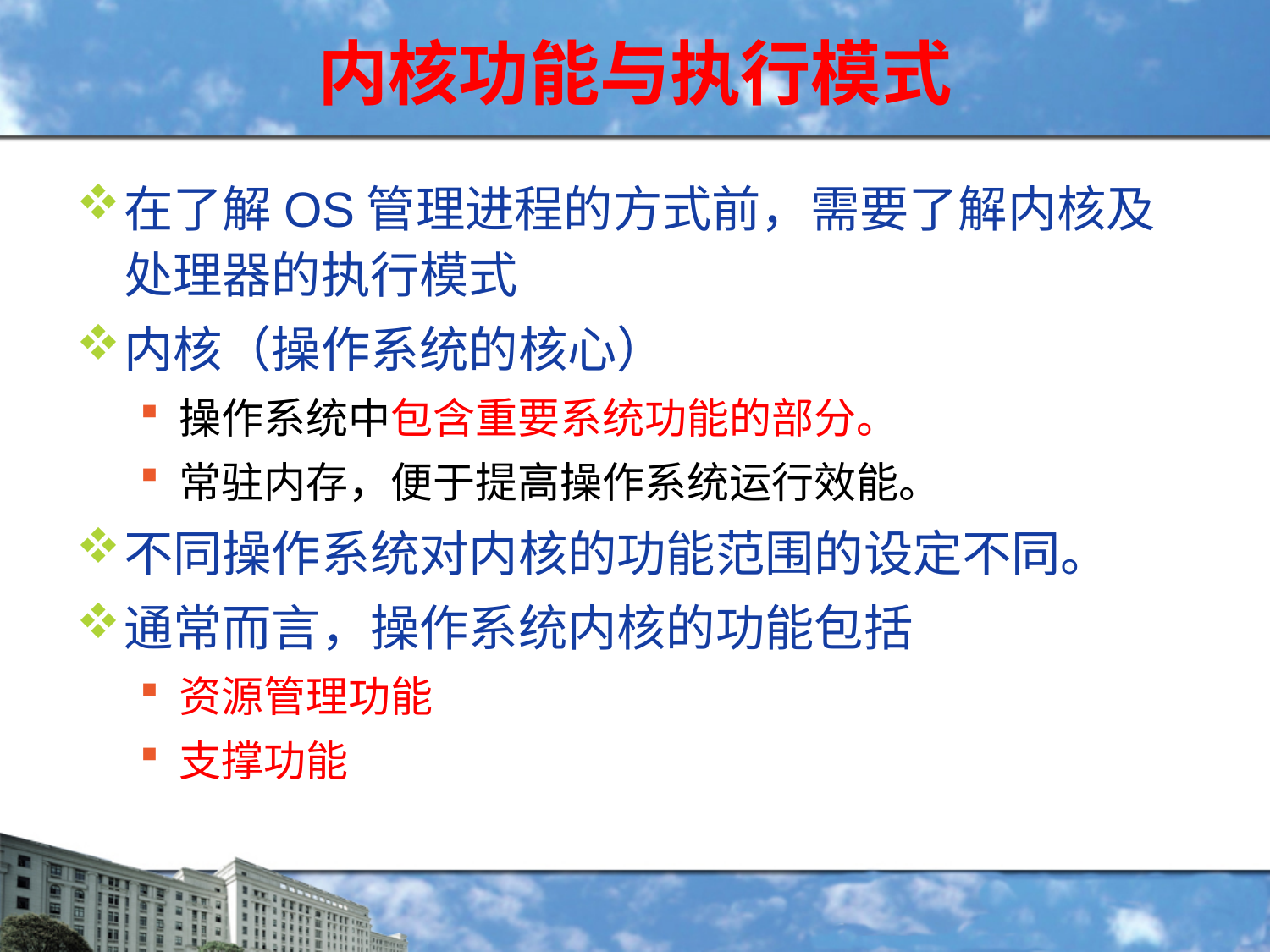

# 内核功能与执行模式
在了解OS管理进程的方式前，需要了解内核及处理器的执行模式
内核（操作系统的核心）
操作系统中包含重要系统功能的部分。
常驻内存，便于提高操作系统运行效能。
不同操作系统对内核的功能范围的设定不同。
通常而言，操作系统内核的功能包括
资源管理功能
支撑功能